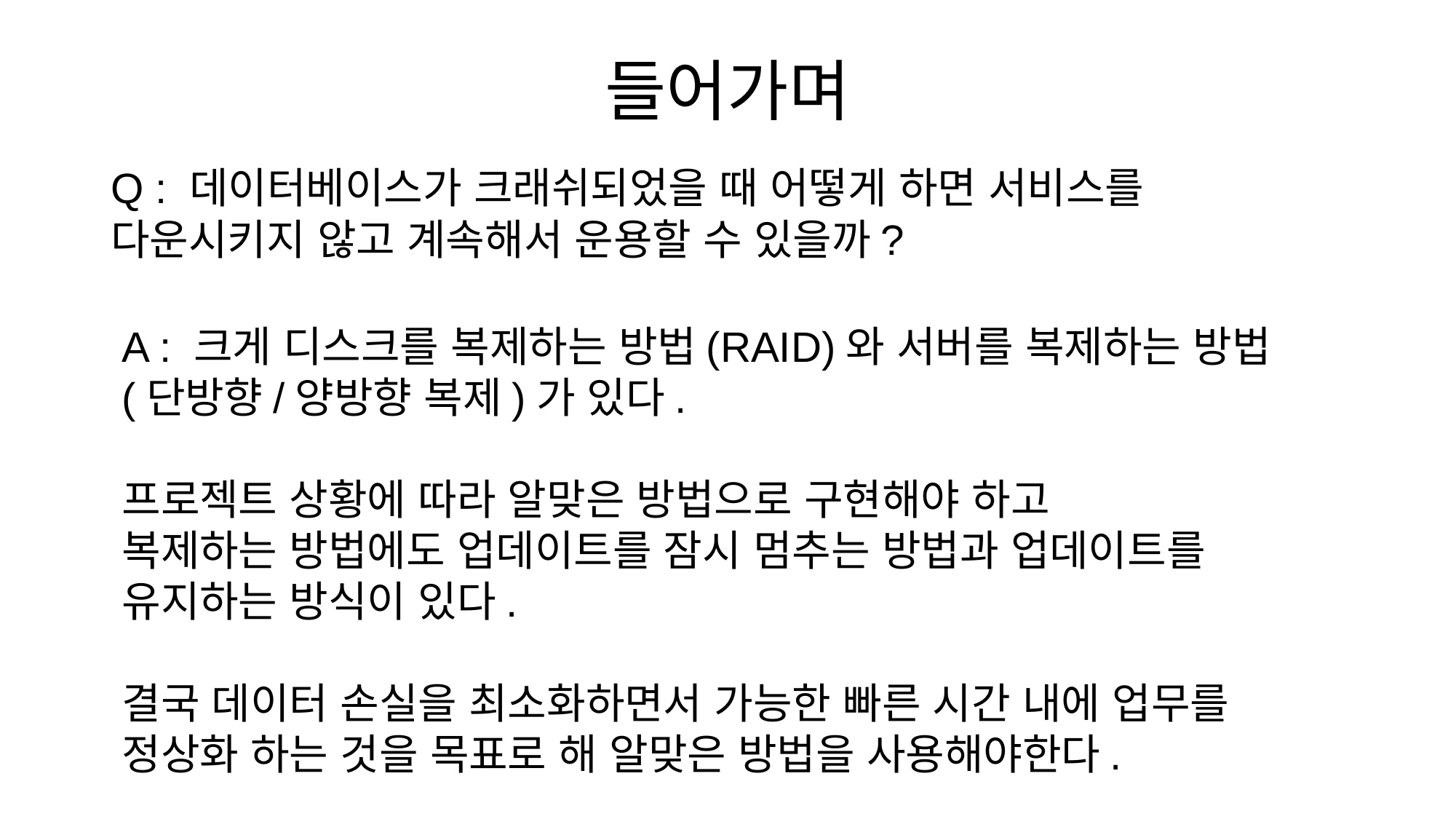

# 들어가며
Q : 데이터베이스가 크래쉬되었을 때 어떻게 하면 서비스를 다운시키지 않고 계속해서 운용할 수 있을까?

A : 크게 디스크를 복제하는 방법(RAID)와 서버를 복제하는 방법(단방향/양방향 복제)가 있다.

프로젝트 상황에 따라 알맞은 방법으로 구현해야 하고
복제하는 방법에도 업데이트를 잠시 멈추는 방법과 업데이트를 유지하는 방식이 있다.

결국 데이터 손실을 최소화하면서 가능한 빠른 시간 내에 업무를 정상화 하는 것을 목표로 해 알맞은 방법을 사용해야한다.